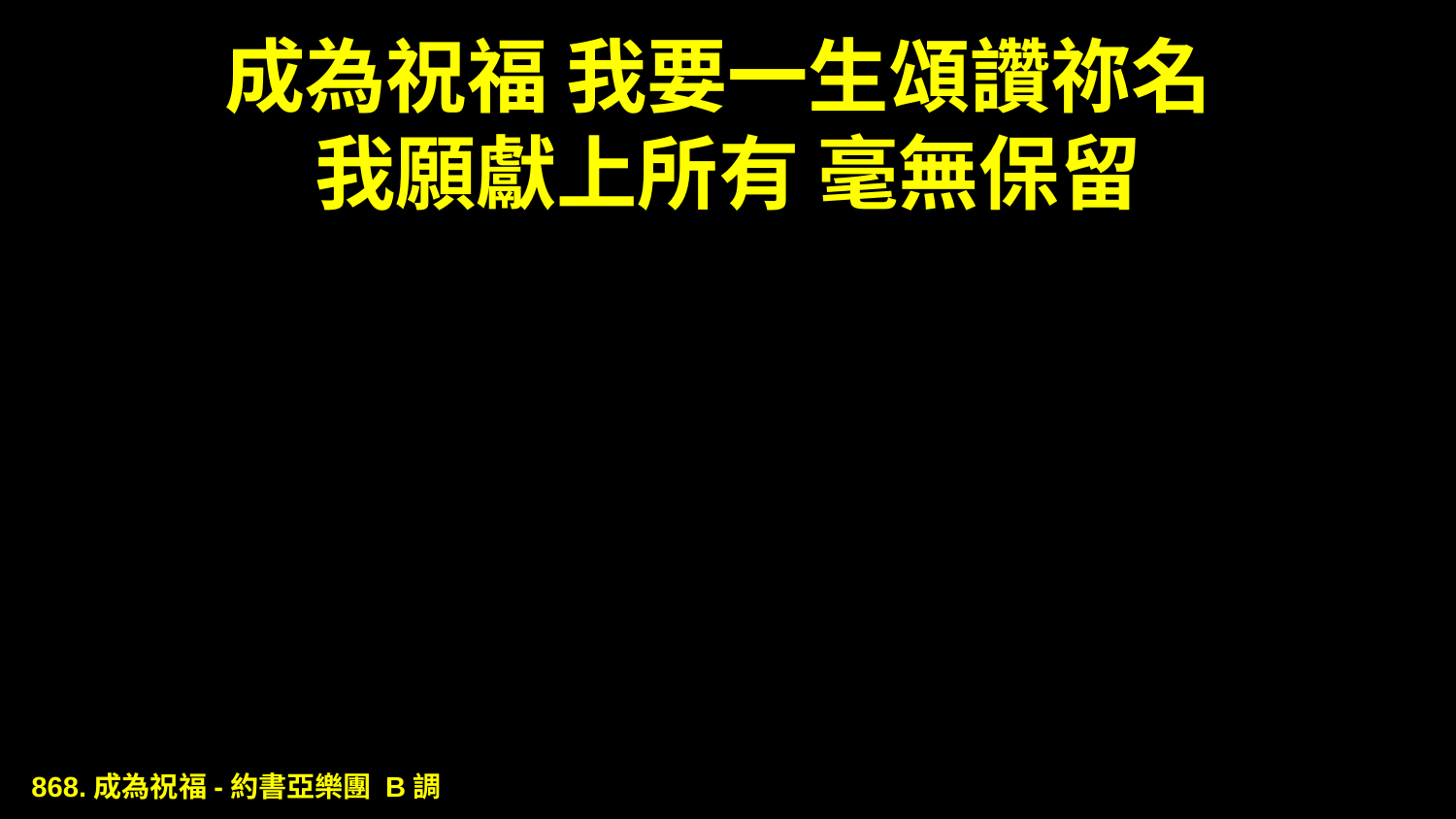

# 成為祝福 我要一生頌讚祢名 我願獻上所有 毫無保留
868.成為祝福-約書亞樂團 B調